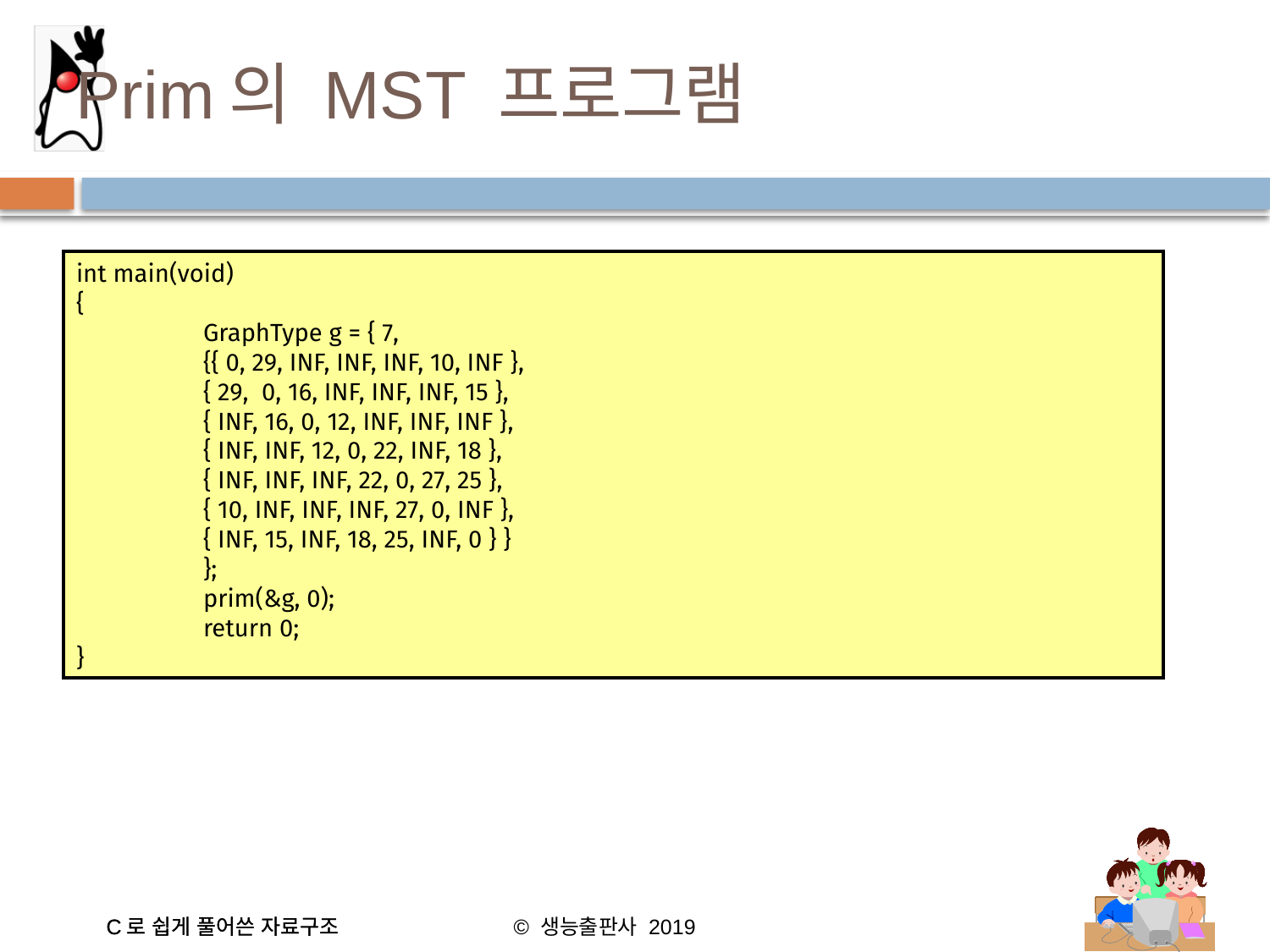

# Prim의 MST 프로그램
int main(void)
{
	GraphType g = { 7,
	{{ 0, 29, INF, INF, INF, 10, INF },
	{ 29,  0, 16, INF, INF, INF, 15 },
	{ INF, 16, 0, 12, INF, INF, INF },
	{ INF, INF, 12, 0, 22, INF, 18 },
	{ INF, INF, INF, 22, 0, 27, 25 },
	{ 10, INF, INF, INF, 27, 0, INF },
	{ INF, 15, INF, 18, 25, INF, 0 } }
	};
	prim(&g, 0);
	return 0;
}